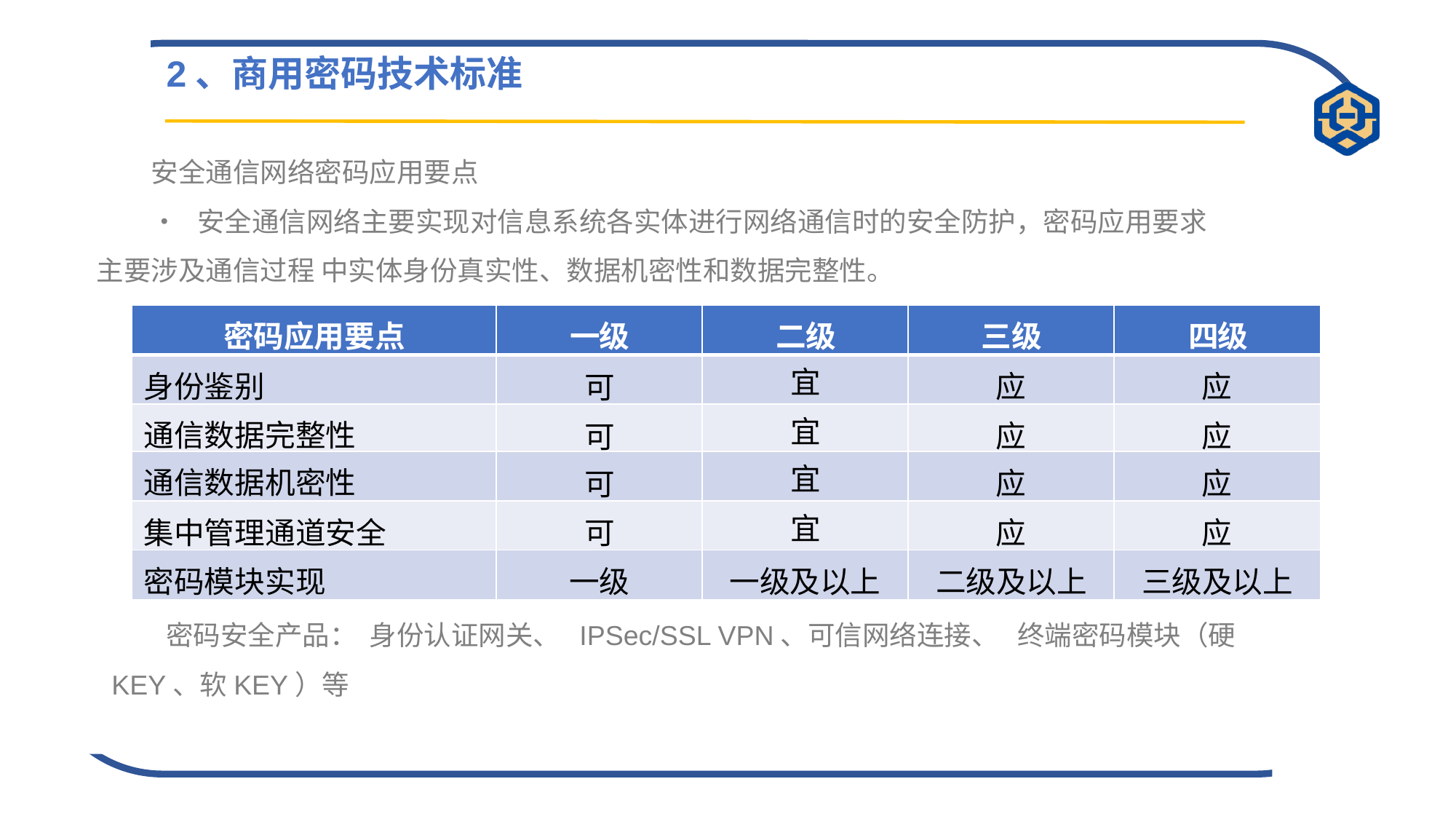

2、商用密码技术标准
安全通信网络密码应用要点
•  安全通信网络主要实现对信息系统各实体进行网络通信时的安全防护，密码应用要求主要涉及通信过程 中实体身份真实性、数据机密性和数据完整性。
| 密码应用要点 | 一级 | 二级 | 三级 | 四级 |
| --- | --- | --- | --- | --- |
| 身份鉴别 | 可 | 宜 | 应 | 应 |
| 通信数据完整性 | 可 | 宜 | 应 | 应 |
| 通信数据机密性 | 可 | 宜 | 应 | 应 |
| 集中管理通道安全 | 可 | 宜 | 应 | 应 |
| 密码模块实现 | 一级 | 一级及以上 | 二级及以上 | 三级及以上 |
密码安全产品：  身份认证网关、  IPSec/SSL VPN、可信网络连接、   终端密码模块（硬KEY、软KEY）等